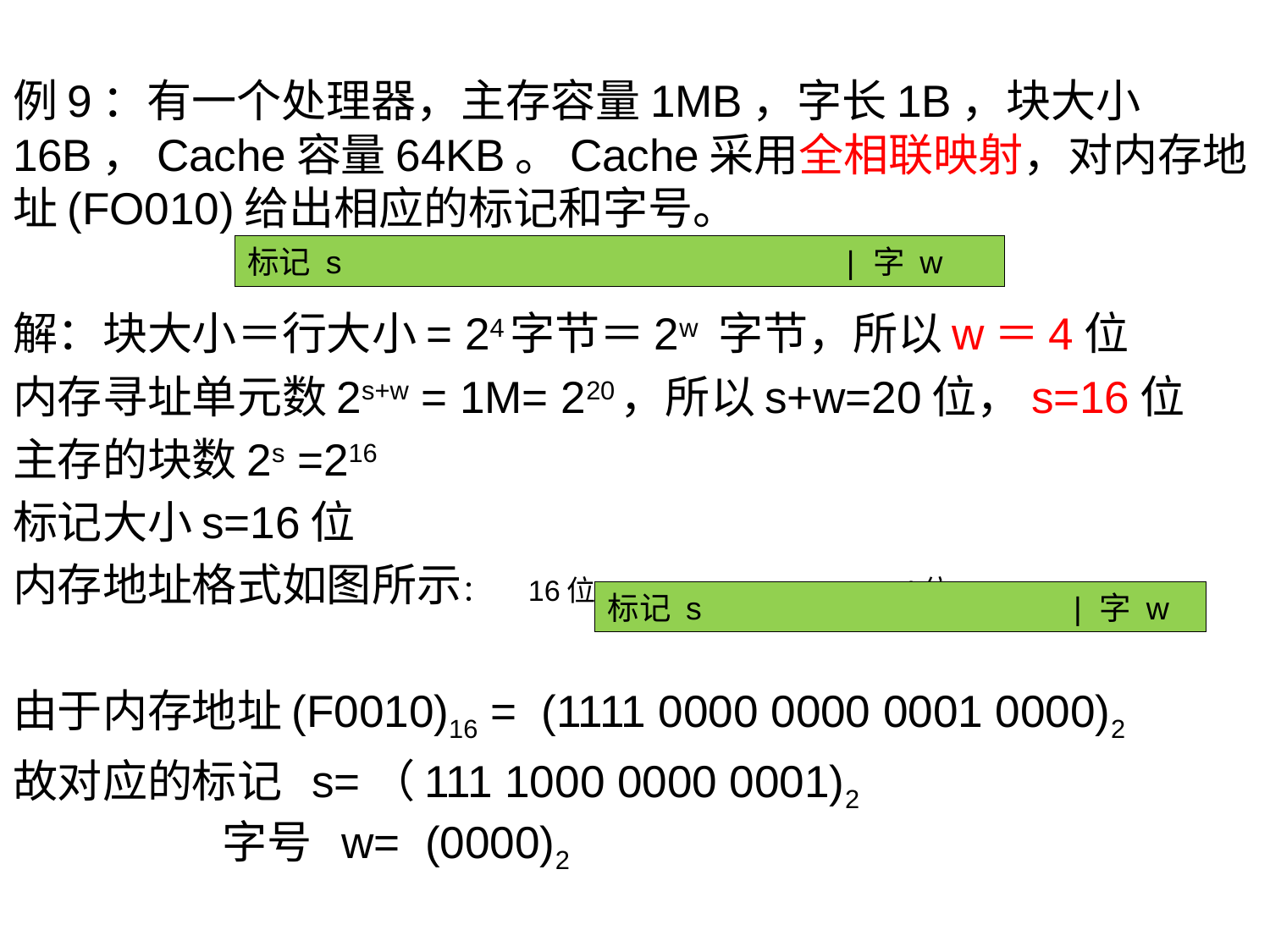

例9：有一个处理器，主存容量1MB，字长1B，块大小16B，Cache容量64KB。Cache采用全相联映射，对内存地址(FO010)给出相应的标记和字号。

解：块大小＝行大小= 24字节＝2w  字节，所以w＝4位
内存寻址单元数2s+w = 1M= 220，所以s+w=20位，s=16位
主存的块数2s =216
标记大小s=16位
内存地址格式如图所示：     16位                                               4位

由于内存地址(F0010)16 =  (1111 0000 0000 0001 0000)2
故对应的标记  s=（111 1000 0000 0001)2
                字号  w=  (0000)2

标记 s                                                         | 字 w
标记 s                                          | 字 w